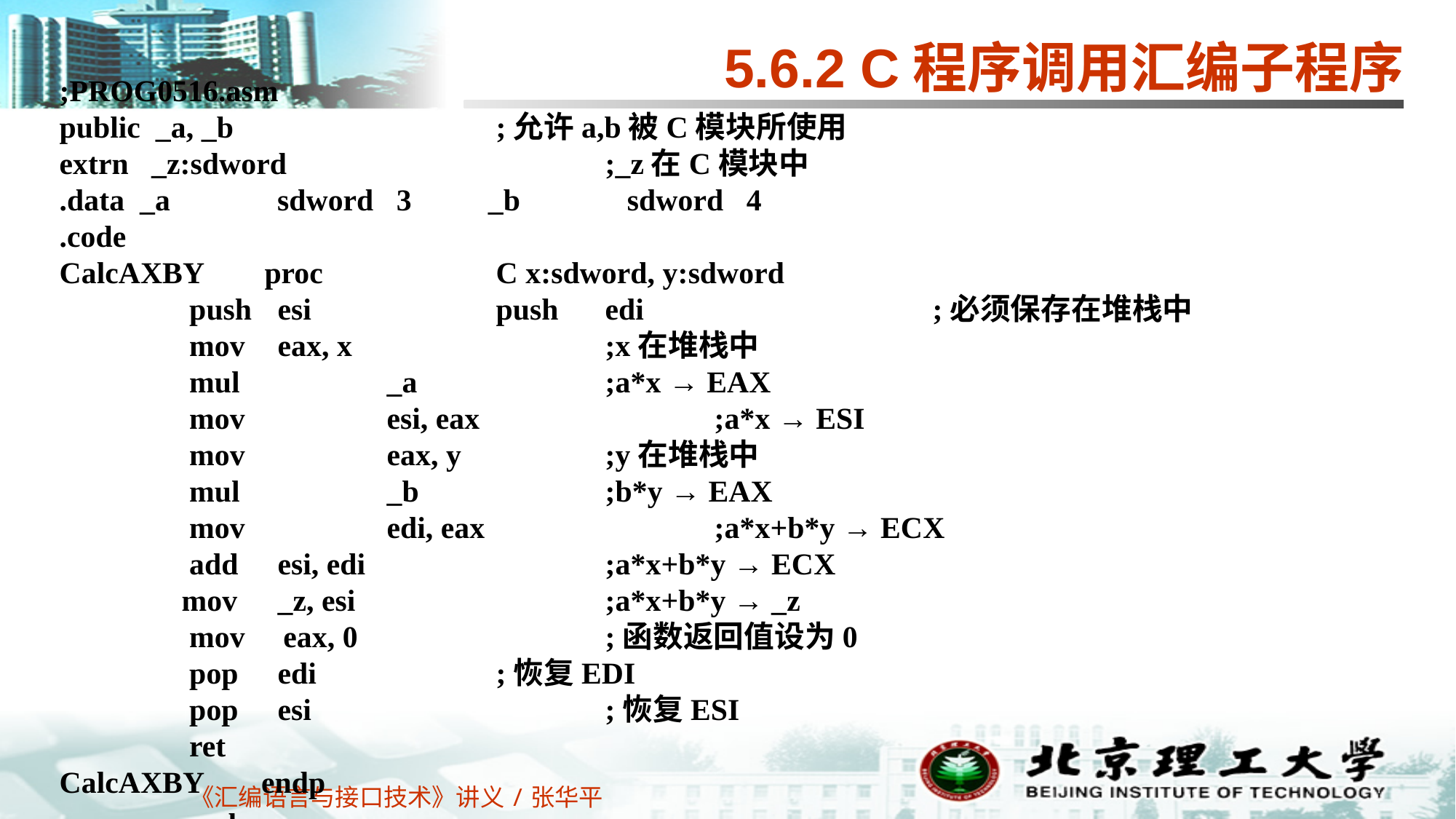

5.6.2 C程序调用汇编子程序
;PROG0516.asm
public  _a, _b                             	;允许a,b被C模块所使用
extrn   _z:sdword                       		;_z在C模块中
.data  _a              sdword   3          _b              sdword   4
.code
CalcAXBY        proc		C x:sdword, y:sdword
                 push 	esi          	push    	edi          		;必须保存在堆栈中
                 mov    	eax, x       		;x在堆栈中
                 mul     	_a            	;a*x → EAX
                 mov     	esi, eax      		;a*x → ESI
                 mov     	eax, y        	;y在堆栈中
                 mul     	_b            	;b*y → EAX
                 mov     	edi, eax     		;a*x+b*y → ECX
                 add     	esi, edi     		;a*x+b*y → ECX
                mov     	_z, esi       		;a*x+b*y → _z
                 mov     eax, 0    		;函数返回值设为0
                 pop     	edi           	;恢复EDI
                 pop    	esi          		;恢复ESI
                 ret
CalcAXBY        endp
                 end